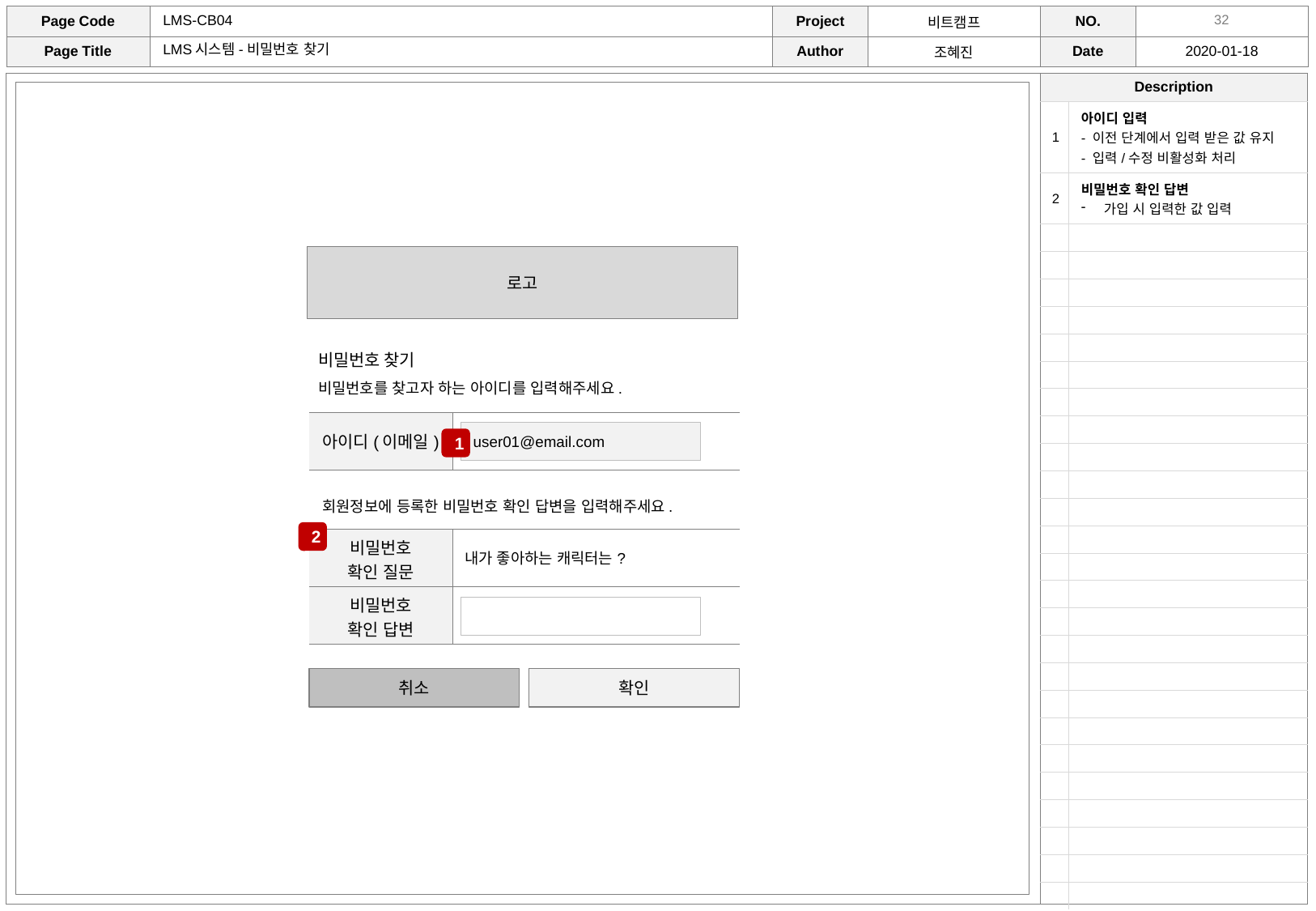

LMS-CB04
LMS시스템-비밀번호 찾기

| 1 | 아이디 입력 - 이전 단계에서 입력 받은 값 유지 - 입력/수정 비활성화 처리 |
| --- | --- |
| 2 | 비밀번호 확인 답변 가입 시 입력한 값 입력 |
|  |  |
|  |  |
|  |  |
|  |  |
|  |  |
|  |  |
|  |  |
|  |  |
|  |  |
|  |  |
|  |  |
|  |  |
|  |  |
|  |  |
|  |  |
|  |  |
|  |  |
|  |  |
|  |  |
|  |  |
|  |  |
|  |  |
|  |  |
|  |  |
|  |  |
로고
비밀번호 찾기
비밀번호를 찾고자 하는 아이디를 입력해주세요.
| 아이디(이메일) |  |
| --- | --- |
user01@email.com
1
회원정보에 등록한 비밀번호 확인 답변을 입력해주세요.
2
| 비밀번호 확인 질문 | 내가 좋아하는 캐릭터는? |
| --- | --- |
| 비밀번호 확인 답변 |  |

취소
확인